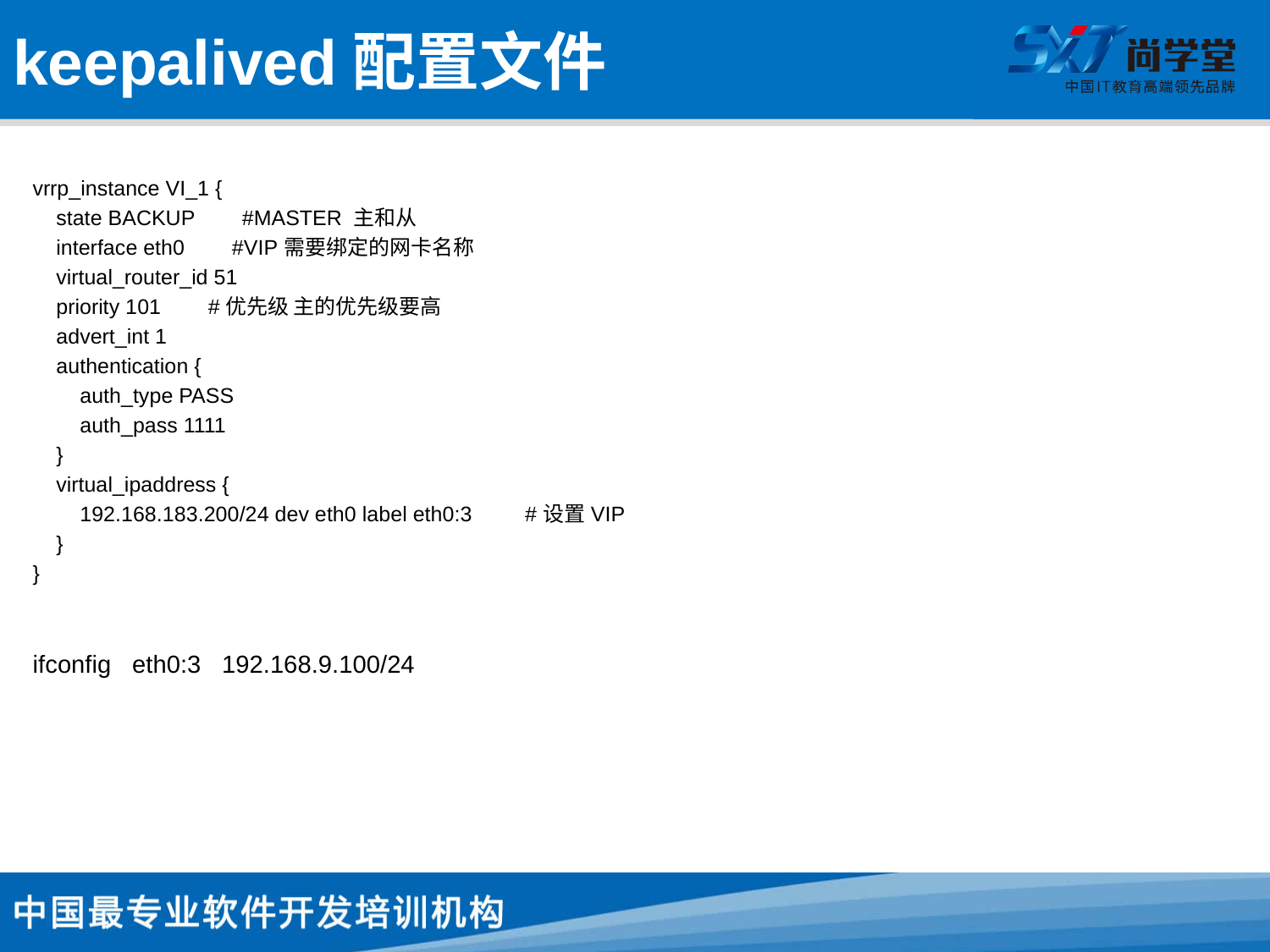

# keepalived配置文件

vrrp_instance VI_1 {
    state BACKUP        #MASTER 主和从
    interface eth0        #VIP需要绑定的网卡名称
    virtual_router_id 51
    priority 101        #优先级 主的优先级要高
    advert_int 1
    authentication {
        auth_type PASS
        auth_pass 1111
    }
    virtual_ipaddress {
        192.168.183.200/24 dev eth0 label eth0:3         #设置VIP
    }
}

ifconfig   eth0:3   192.168.9.100/24